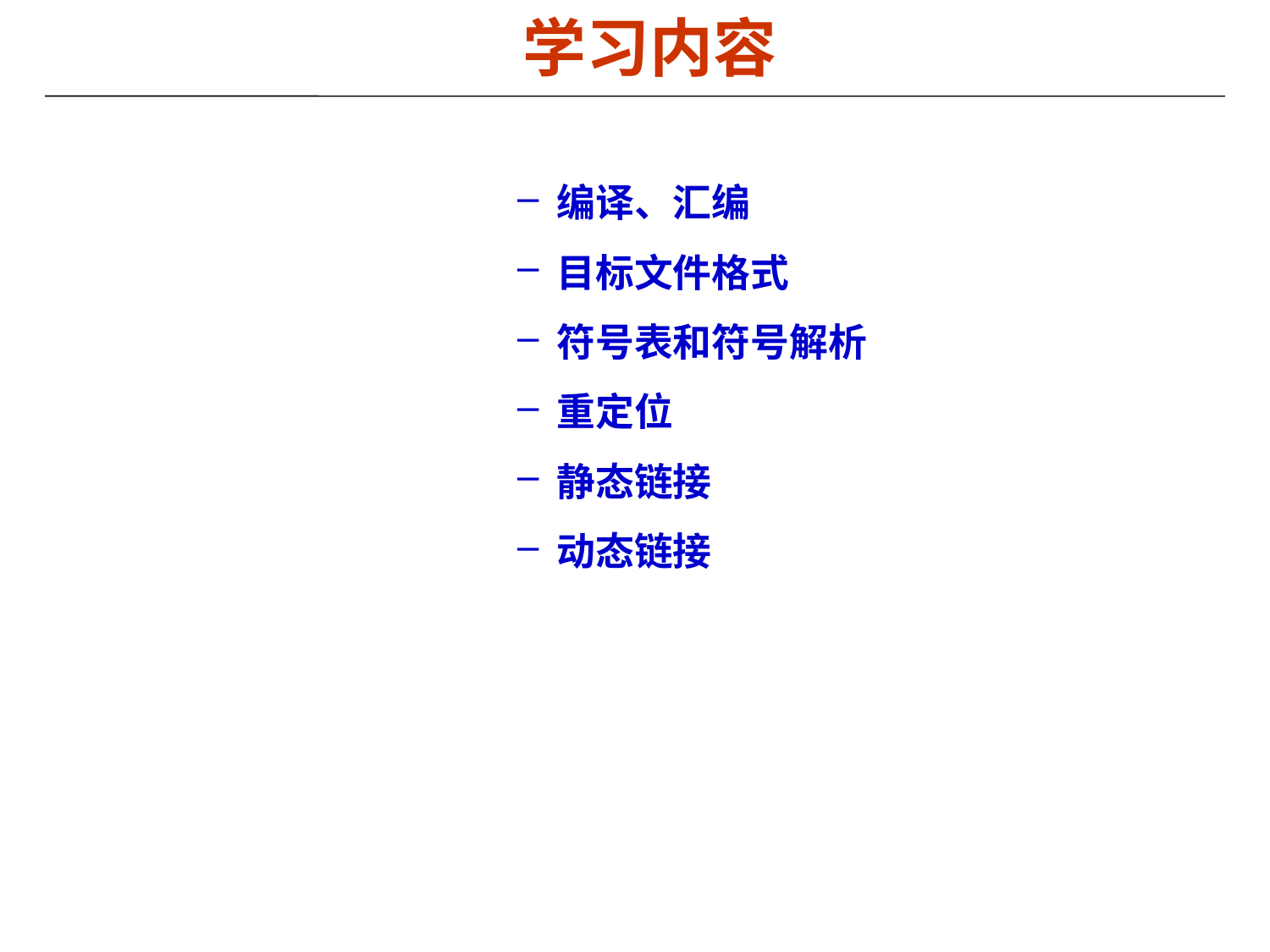

# 学习内容
编译、汇编
目标文件格式
符号表和符号解析
重定位
静态链接
动态链接